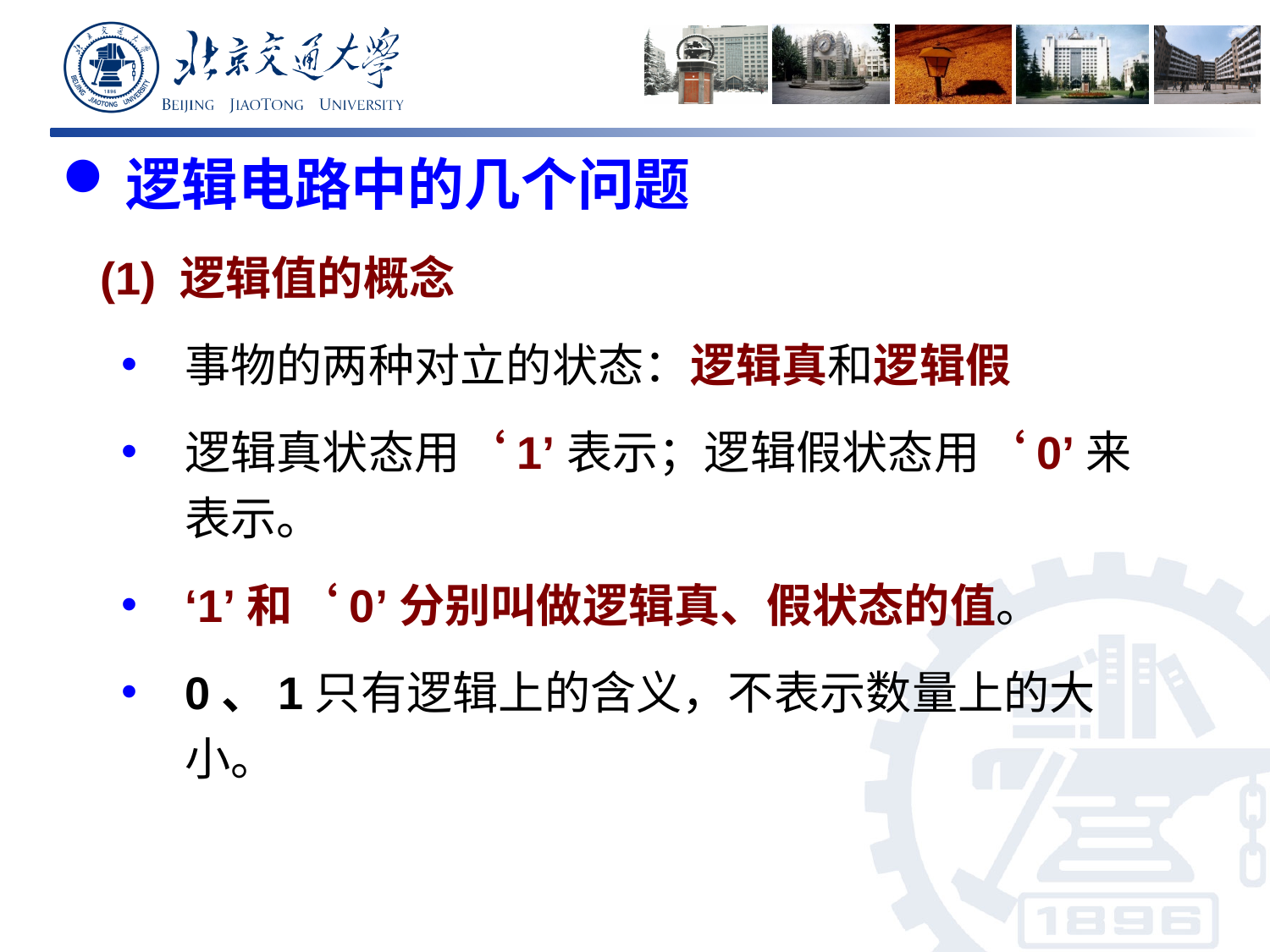

逻辑电路中的几个问题
   (1) 逻辑值的概念
事物的两种对立的状态：逻辑真和逻辑假
逻辑真状态用‘1’表示；逻辑假状态用‘0’来表示。
‘1’和‘0’分别叫做逻辑真、假状态的值。
0、1只有逻辑上的含义，不表示数量上的大小。